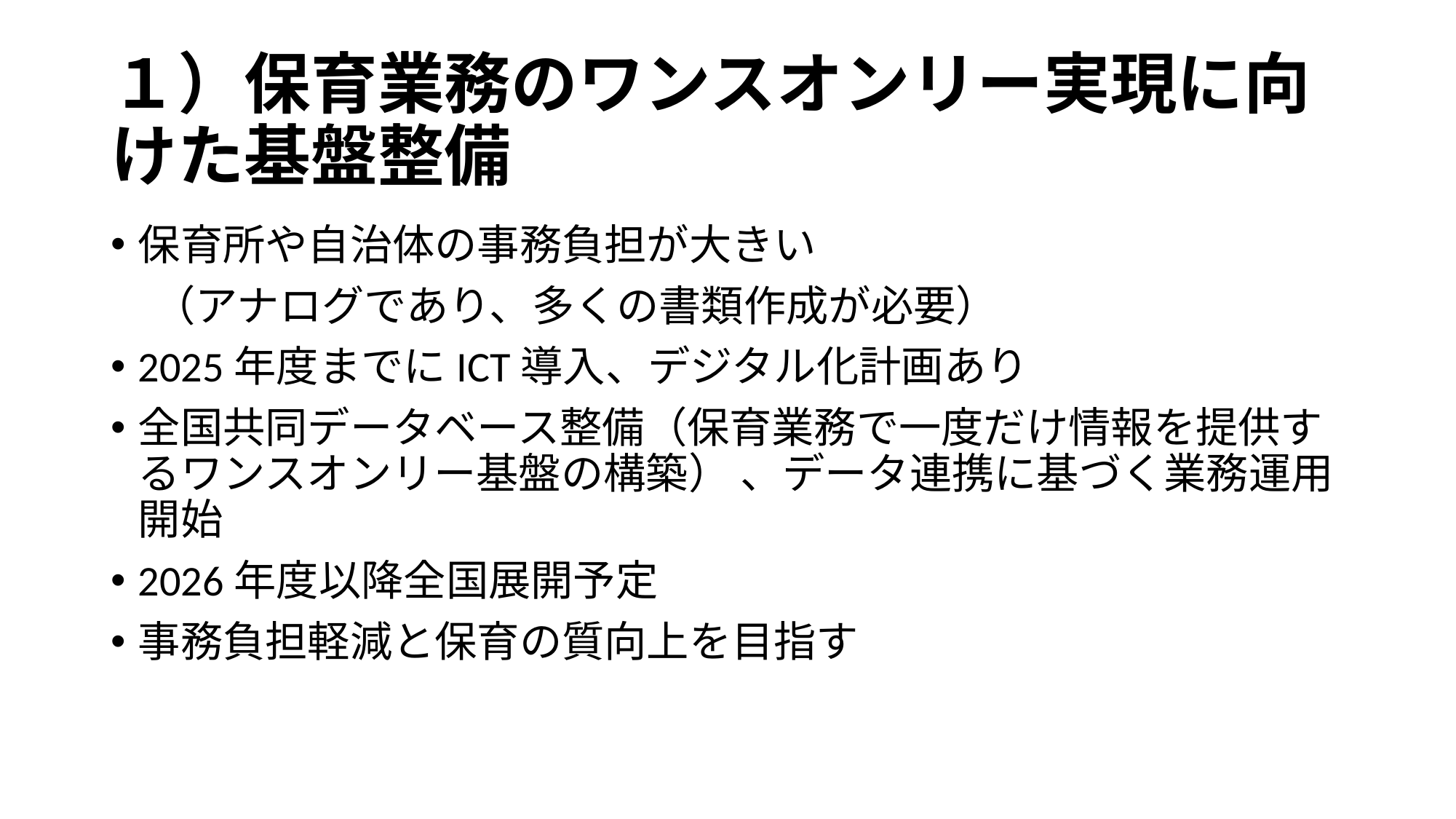

# １）保育業務のワンスオンリー実現に向けた基盤整備
保育所や自治体の事務負担が大きい
　（アナログであり、多くの書類作成が必要）
2025年度までにICT導入、デジタル化計画あり
全国共同データベース整備（保育業務で一度だけ情報を提供するワンスオンリー基盤の構築） 、データ連携に基づく業務運用開始
2026年度以降全国展開予定
事務負担軽減と保育の質向上を目指す